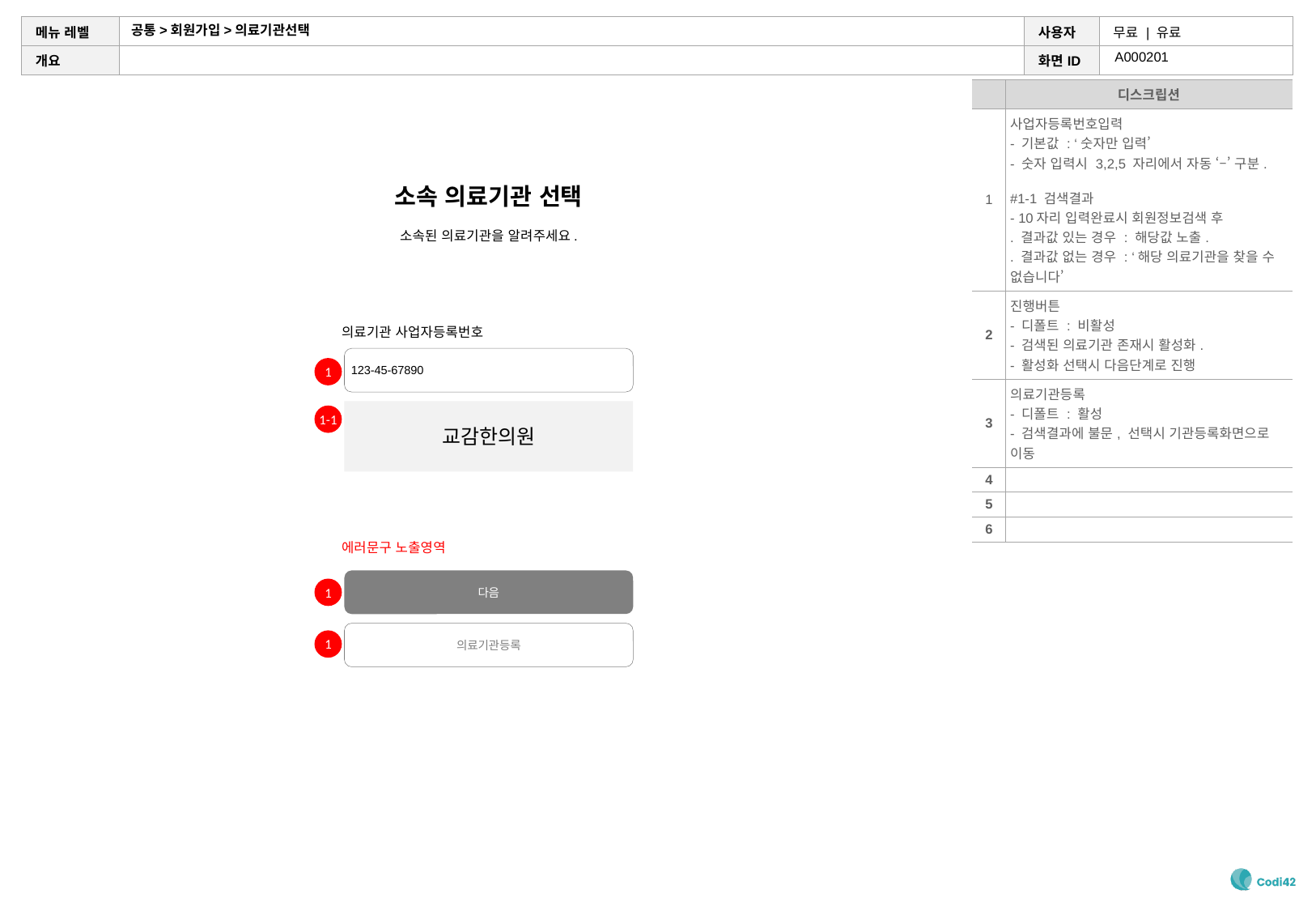

# 공통>회원가입>의료기관선택
A000201

|  | 디스크립션 |
| --- | --- |
| 1 | 사업자등록번호입력 - 기본값 : ‘숫자만 입력’ - 숫자 입력시 3,2,5 자리에서 자동 ‘–’ 구분. #1-1 검색결과 - 10자리 입력완료시 회원정보검색 후 . 결과값 있는 경우 : 해당값 노출. . 결과값 없는 경우 : ‘해당 의료기관을 찾을 수 없습니다’ |
| 2 | 진행버튼 - 디폴트 : 비활성 - 검색된 의료기관 존재시 활성화. - 활성화 선택시 다음단계로 진행 |
| 3 | 의료기관등록 - 디폴트 : 활성 - 검색결과에 불문, 선택시 기관등록화면으로 이동 |
| 4 |  |
| 5 |  |
| 6 |  |
소속 의료기관 선택
소속된 의료기관을 알려주세요.
의료기관 사업자등록번호
123-45-67890
1

1-1
교감한의원
에러문구 노출영역
다음
1
의료기관등록
1